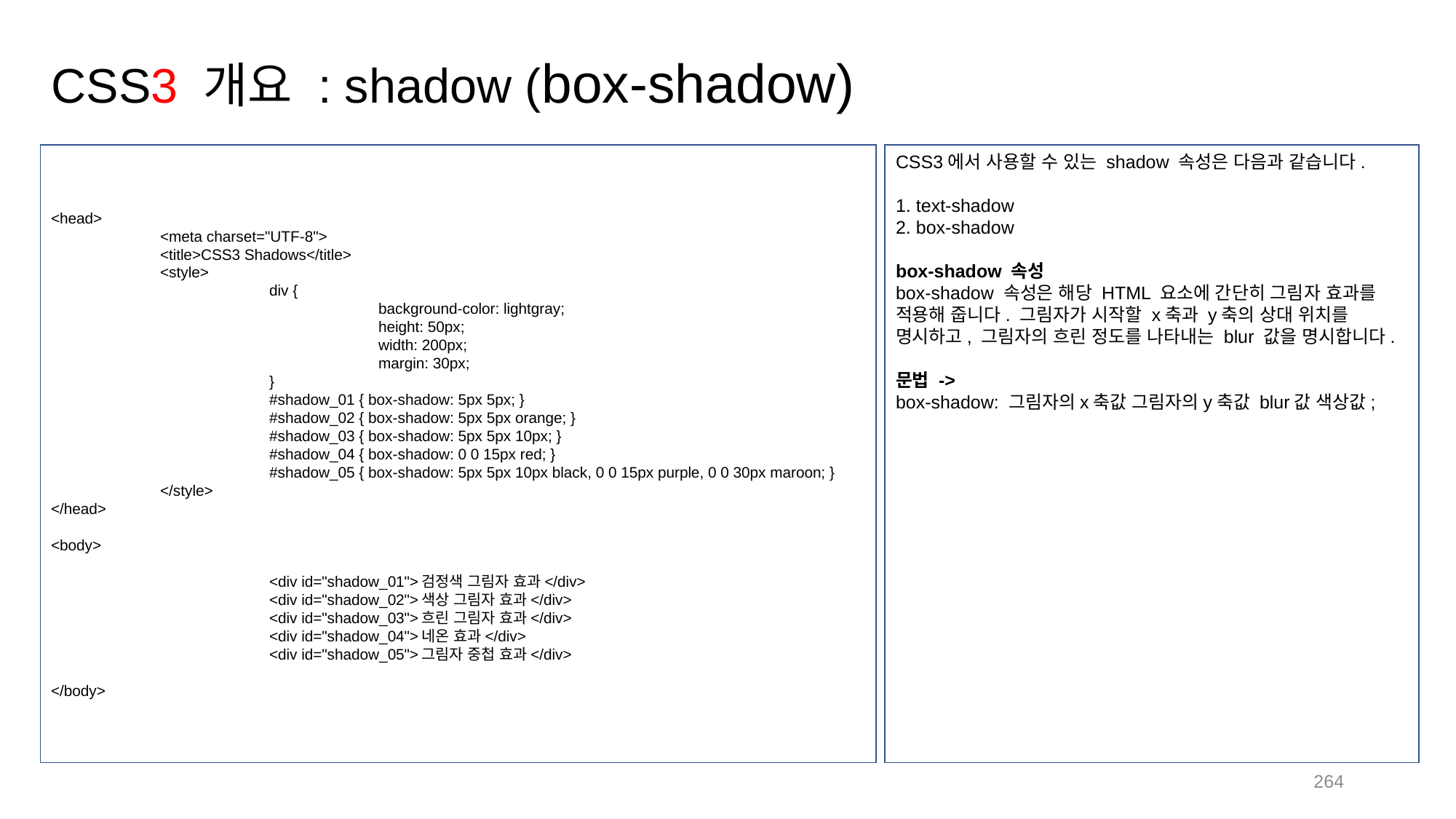

# CSS3 개요 : shadow (box-shadow)
<head>
	<meta charset="UTF-8">
	<title>CSS3 Shadows</title>
	<style>
		div {
			background-color: lightgray;
			height: 50px;
			width: 200px;
			margin: 30px;
		}
		#shadow_01 { box-shadow: 5px 5px; }
		#shadow_02 { box-shadow: 5px 5px orange; }
		#shadow_03 { box-shadow: 5px 5px 10px; }
		#shadow_04 { box-shadow: 0 0 15px red; }
		#shadow_05 { box-shadow: 5px 5px 10px black, 0 0 15px purple, 0 0 30px maroon; }
	</style>
</head>

<body>

		<div id="shadow_01">검정색 그림자 효과</div>
		<div id="shadow_02">색상 그림자 효과</div>
		<div id="shadow_03">흐린 그림자 효과</div>
		<div id="shadow_04">네온 효과</div>
		<div id="shadow_05">그림자 중첩 효과</div>

</body>
CSS3에서 사용할 수 있는 shadow 속성은 다음과 같습니다.

1. text-shadow
2. box-shadow

box-shadow 속성
box-shadow 속성은 해당 HTML 요소에 간단히 그림자 효과를 적용해 줍니다. 그림자가 시작할 x축과 y축의 상대 위치를 명시하고, 그림자의 흐린 정도를 나타내는 blur 값을 명시합니다.

문법 ->
box-shadow: 그림자의x축값 그림자의y축값 blur값 색상값;

264